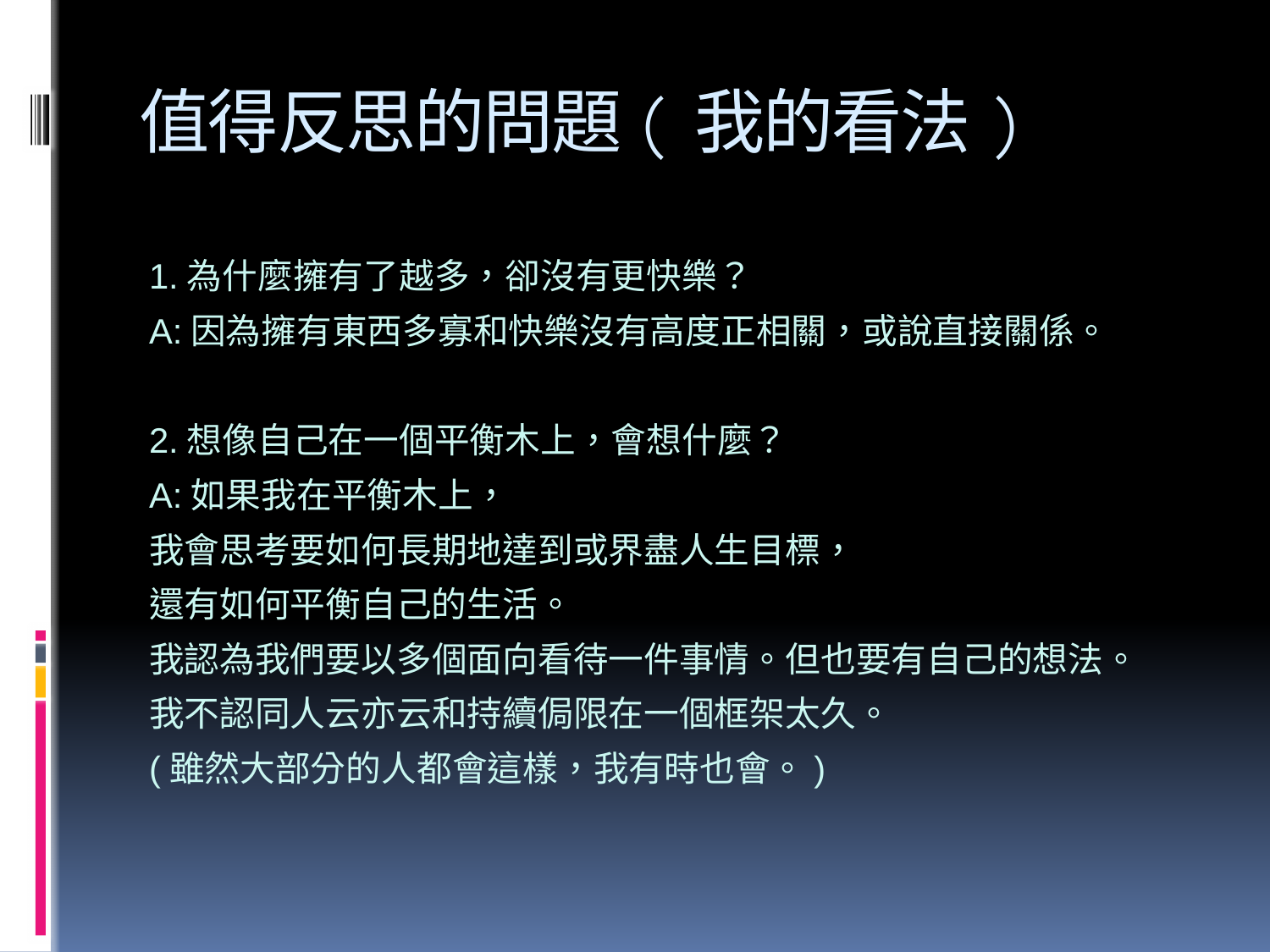

# 值得反思的問題(我的看法)
1.為什麼擁有了越多，卻沒有更快樂？
A:因為擁有東西多寡和快樂沒有高度正相關，或說直接關係。

2.想像自己在一個平衡木上，會想什麼？
A:如果我在平衡木上，
我會思考要如何長期地達到或界盡人生目標，
還有如何平衡自己的生活。
我認為我們要以多個面向看待一件事情。但也要有自己的想法。
我不認同人云亦云和持續侷限在一個框架太久。
(雖然大部分的人都會這樣，我有時也會。)